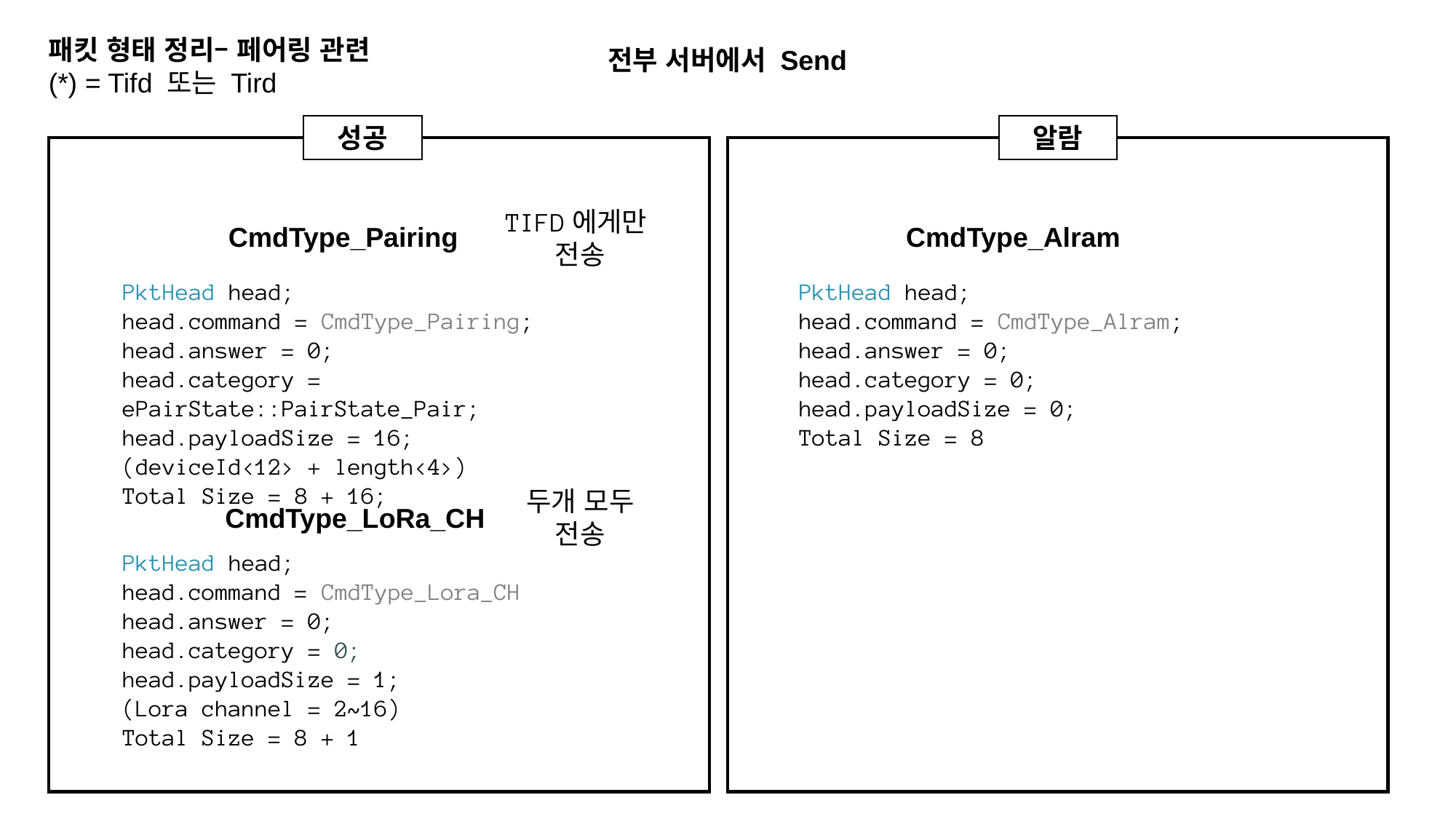

패킷 형태 정리– 페어링 관련
(*) = Tifd 또는 Tird
전부 서버에서 Send
성공
알람

TIFD에게만
전송
CmdType_Pairing
CmdType_Alram
PktHead head;
head.command = CmdType_Pairing;
head.answer = 0;
head.category = ePairState::PairState_Pair;
head.payloadSize = 16;
(deviceId<12> + length<4>)
Total Size = 8 + 16;
PktHead head;
head.command = CmdType_Alram;
head.answer = 0;
head.category = 0;
head.payloadSize = 0;
Total Size = 8
두개 모두
전송
CmdType_LoRa_CH
PktHead head;
head.command = CmdType_Lora_CH
head.answer = 0;
head.category = 0;
head.payloadSize = 1;
(Lora channel = 2~16)
Total Size = 8 + 1